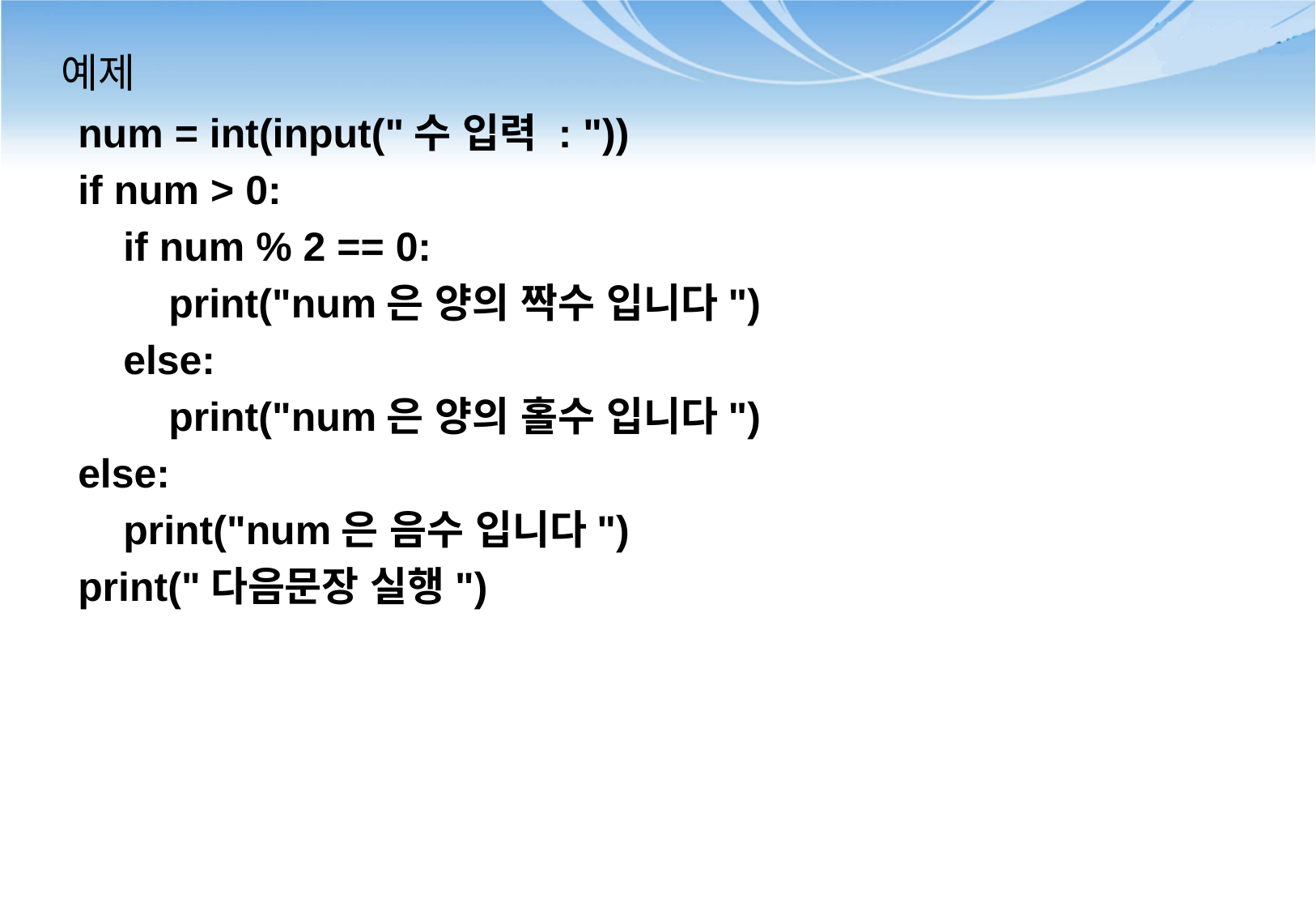

# 예제
num = int(input("수 입력 : "))
if num > 0:
    if num % 2 == 0:
        print("num은 양의 짝수 입니다")
    else:
        print("num은 양의 홀수 입니다")
else:
    print("num은 음수 입니다")
print("다음문장 실행")